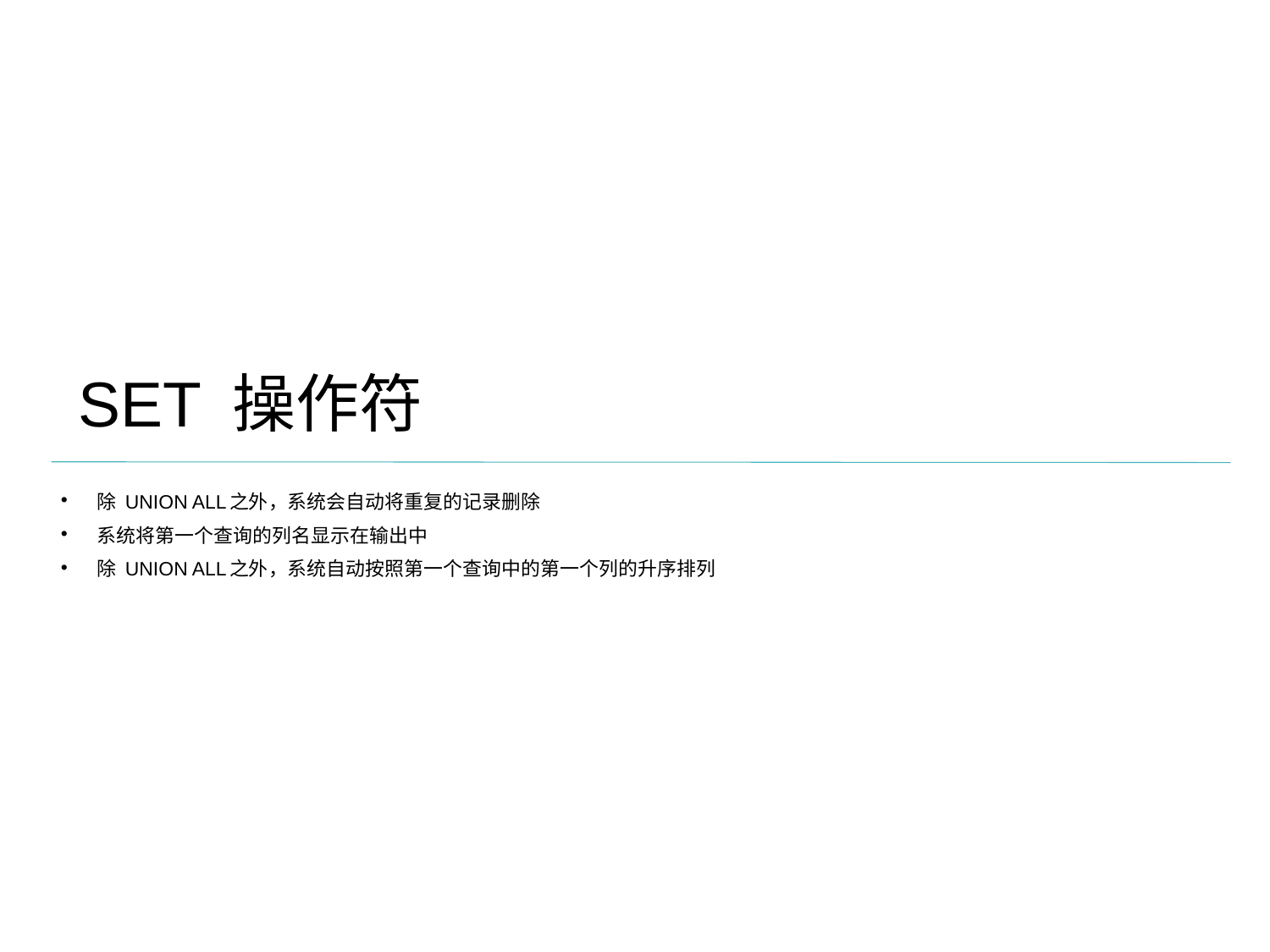

SET 操作符
除 UNION ALL之外，系统会自动将重复的记录删除
系统将第一个查询的列名显示在输出中
除 UNION ALL之外，系统自动按照第一个查询中的第一个列的升序排列